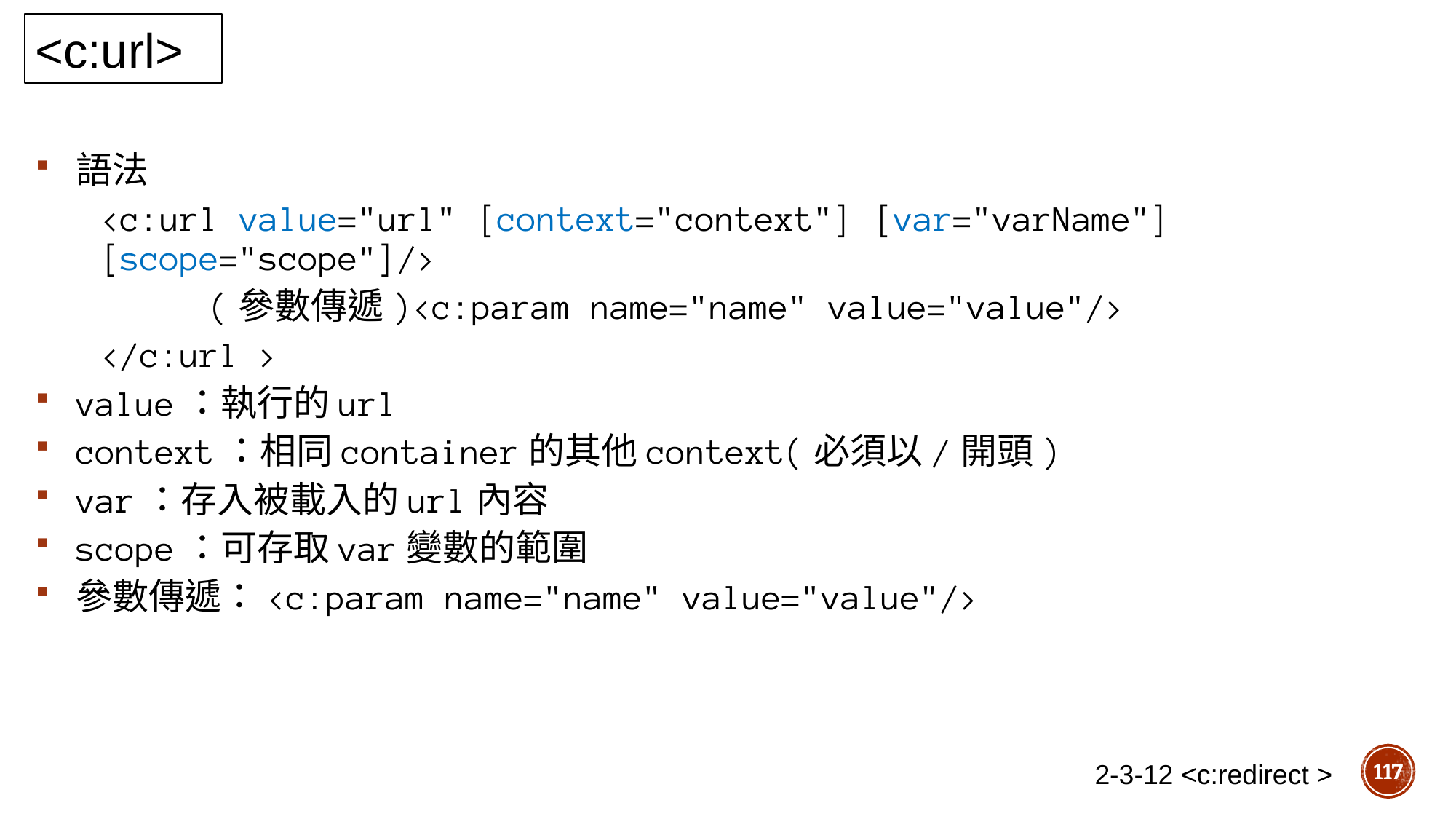

<c:url>
語法
<c:url value="url" [context="context"] [var="varName"] [scope="scope"]/>
	(參數傳遞)<c:param name="name" value="value"/>
</c:url >
value：執行的url
context：相同container的其他context(必須以/開頭)
var：存入被載入的url內容
scope：可存取var變數的範圍
參數傳遞：<c:param name="name" value="value"/>

117
2-3-12 <c:redirect >